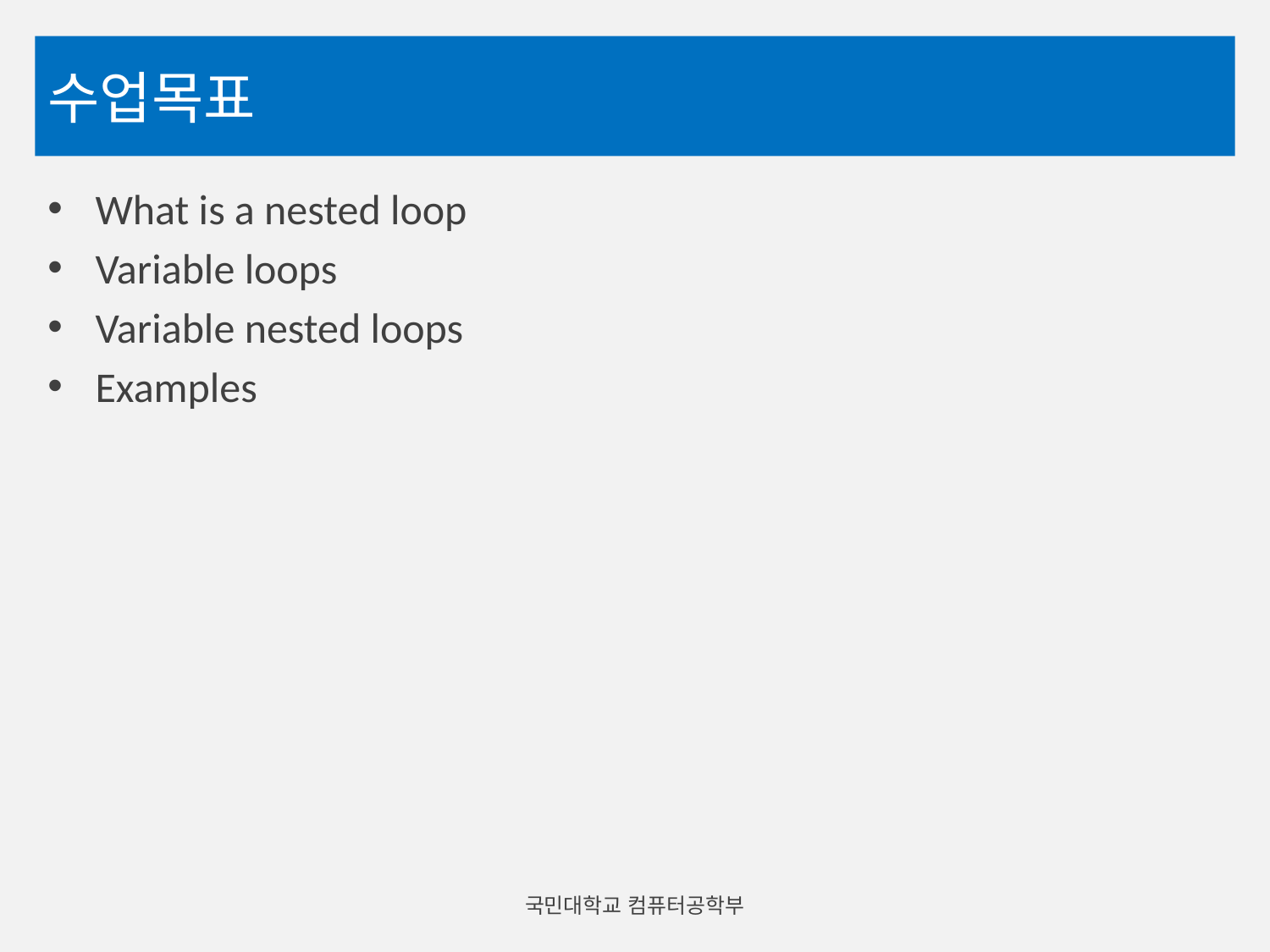

# 수업목표
What is a nested loop
Variable loops
Variable nested loops
Examples
국민대학교 컴퓨터공학부